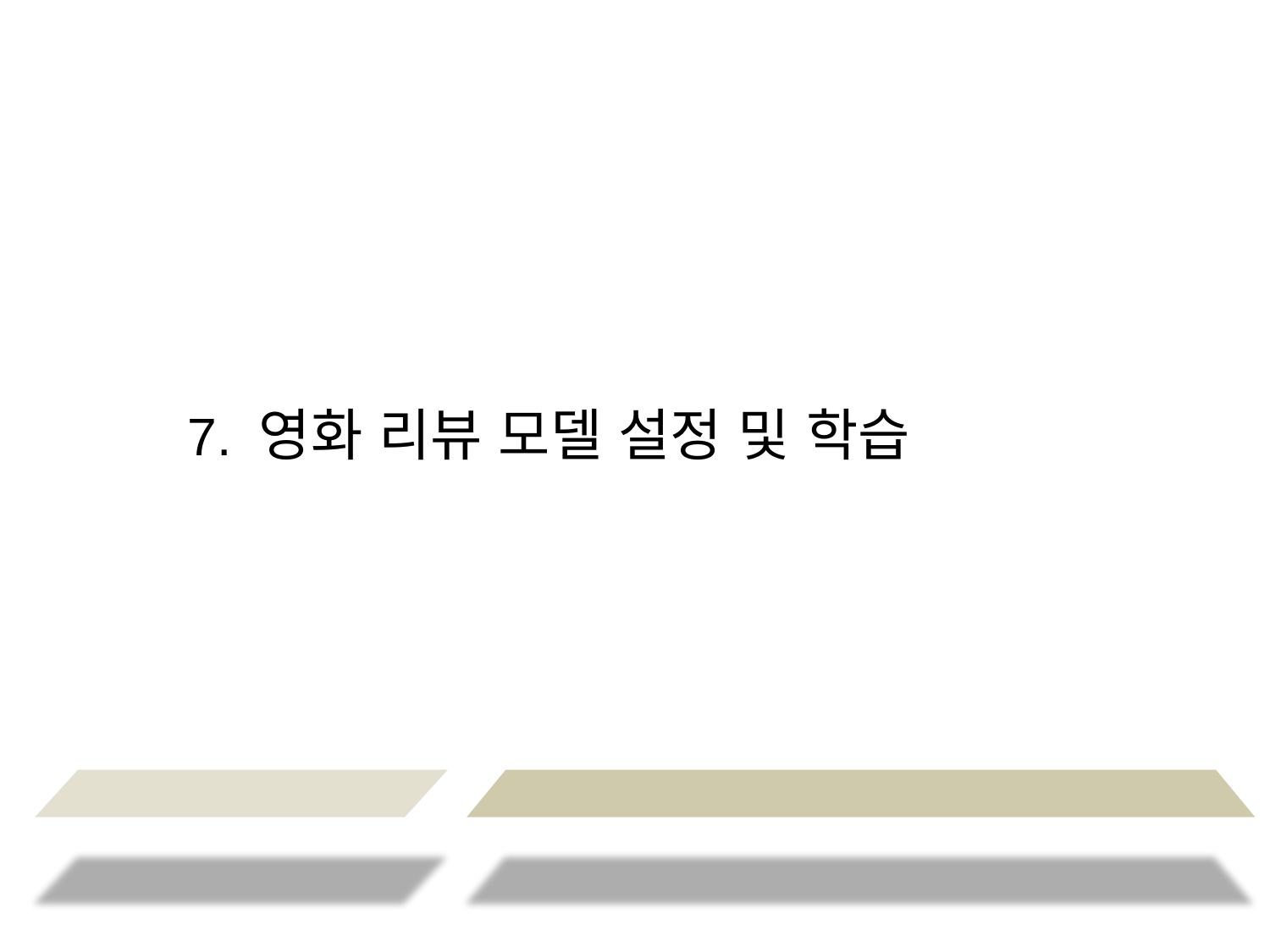

7. 영화 리뷰 모델 설정 및 학습